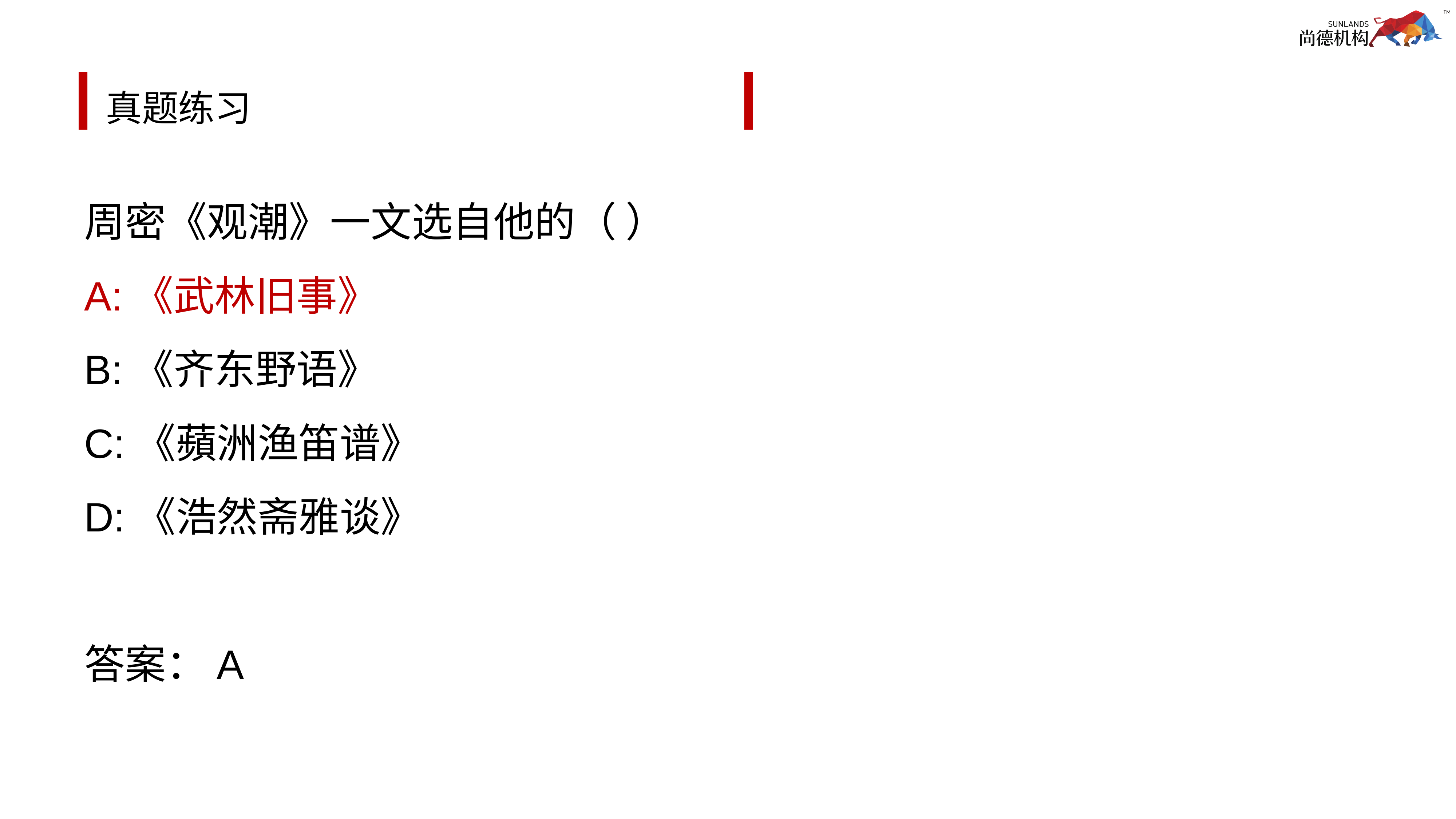

# 真题练习
周密《观潮》一文选自他的（ ）
A:《武林旧事》
B:《齐东野语》
C:《蘋洲渔笛谱》
D:《浩然斋雅谈》

答案：A